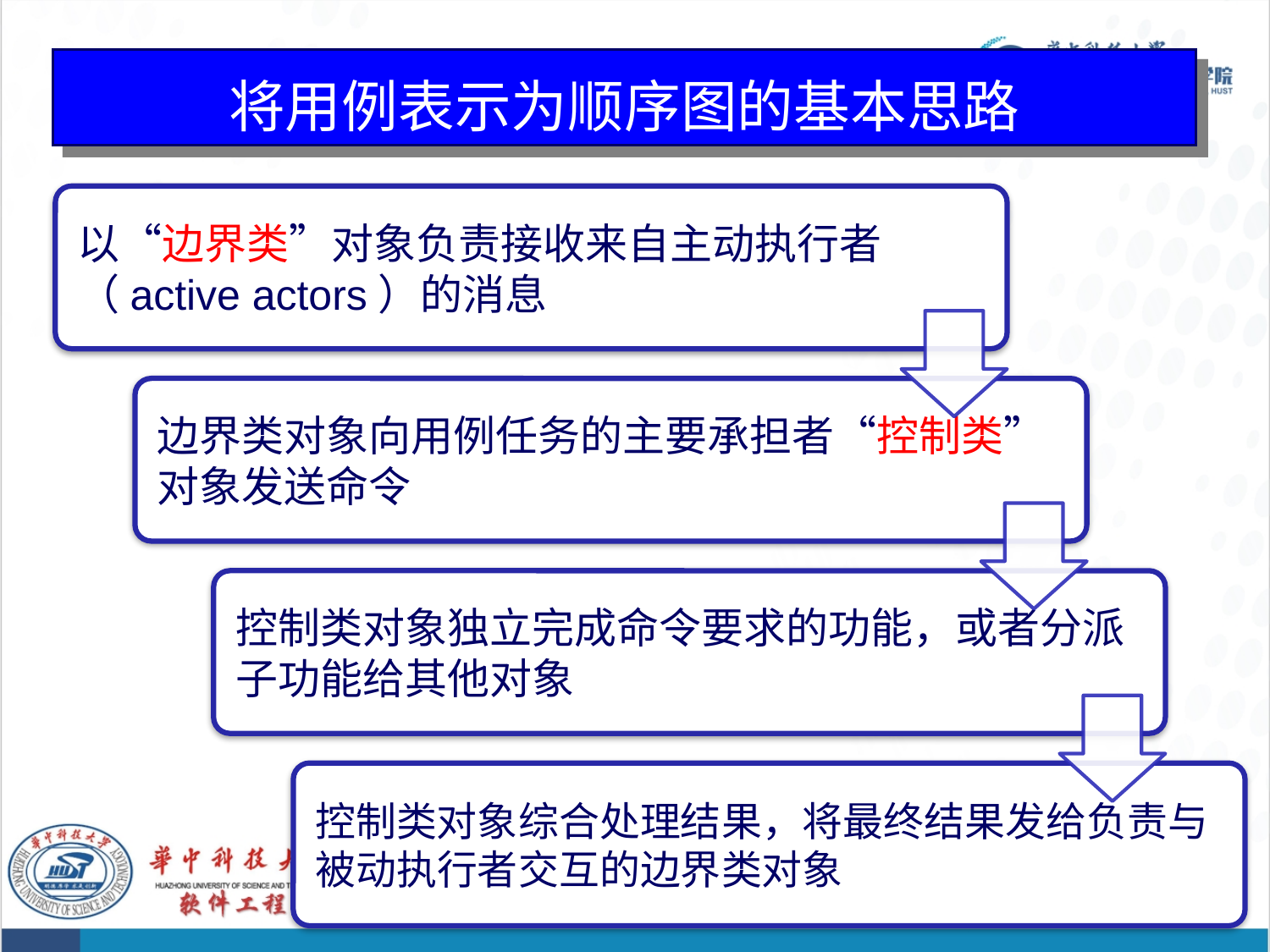

74
# 将用例表示为顺序图的基本思路
以“边界类”对象负责接收来自主动执行者（active actors）的消息
边界类对象向用例任务的主要承担者“控制类”对象发送命令
控制类对象独立完成命令要求的功能，或者分派子功能给其他对象
控制类对象综合处理结果，将最终结果发给负责与被动执行者交互的边界类对象